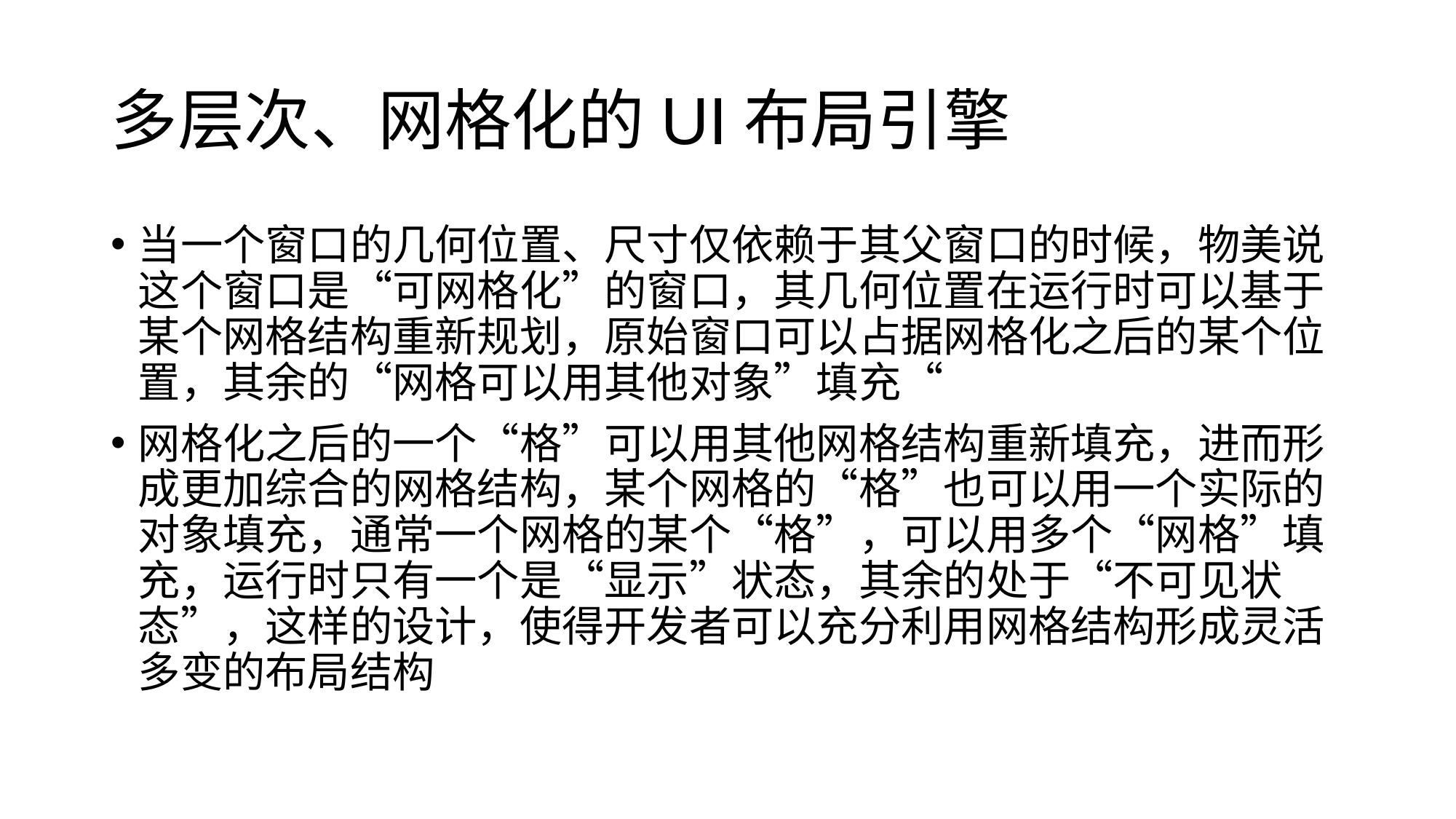

# 多层次、网格化的UI布局引擎
当一个窗口的几何位置、尺寸仅依赖于其父窗口的时候，物美说这个窗口是“可网格化”的窗口，其几何位置在运行时可以基于某个网格结构重新规划，原始窗口可以占据网格化之后的某个位置，其余的“网格可以用其他对象”填充“
网格化之后的一个“格”可以用其他网格结构重新填充，进而形成更加综合的网格结构，某个网格的“格”也可以用一个实际的对象填充，通常一个网格的某个“格”，可以用多个“网格”填充，运行时只有一个是“显示”状态，其余的处于“不可见状态”，这样的设计，使得开发者可以充分利用网格结构形成灵活多变的布局结构